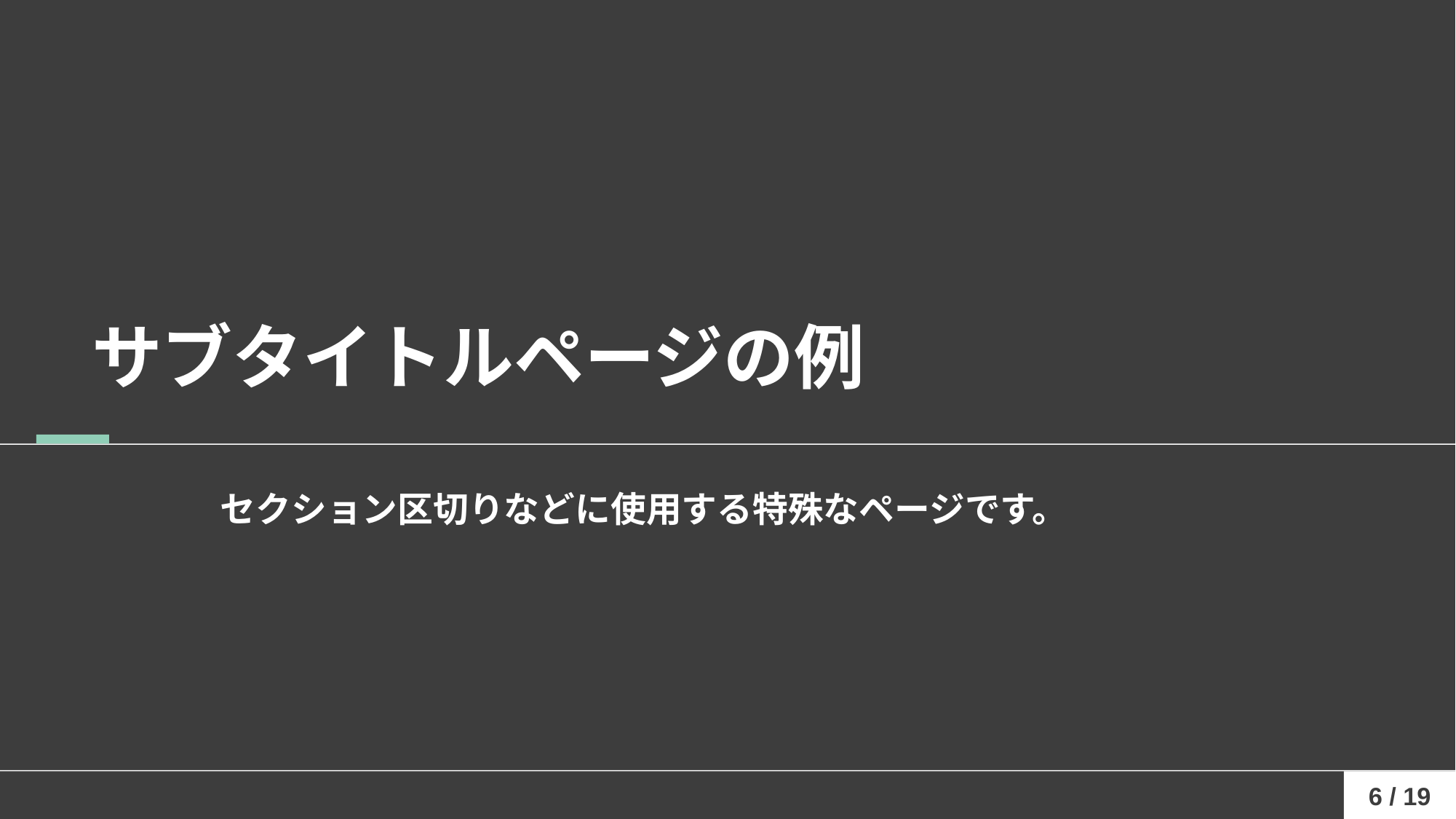

サブタイトルページの例

セクション区切りなどに使⽤する特殊なページです。

6 / 19